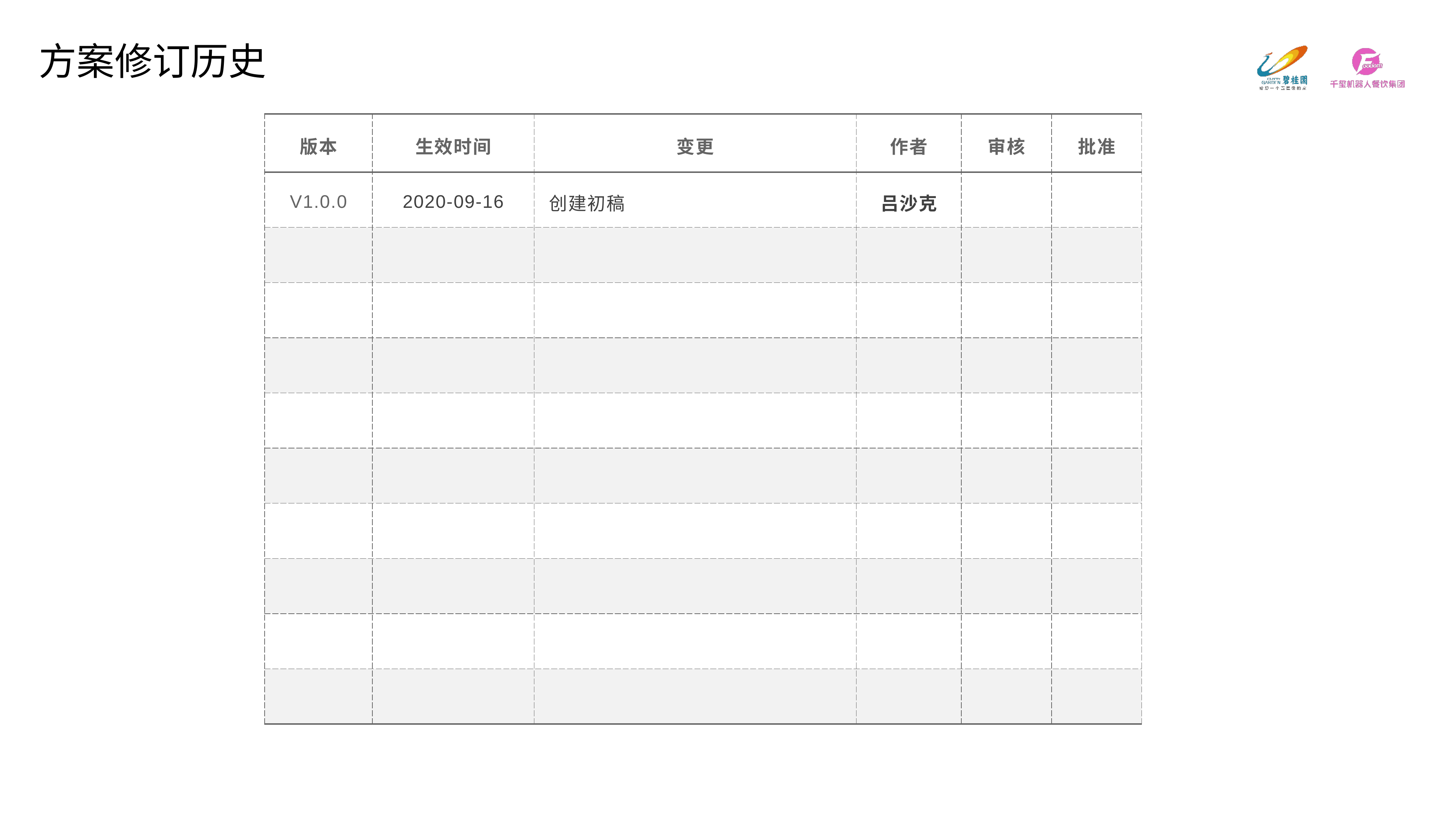

方案修订历史
| 版本 | 生效时间 | 变更 | 作者 | 审核 | 批准 |
| --- | --- | --- | --- | --- | --- |
| V1.0.0 | 2020-09-16 | 创建初稿 | 吕沙克 |  |  |
|  |  |  |  |  |  |
|  |  |  |  |  |  |
|  |  |  |  |  |  |
|  |  |  |  |  |  |
|  |  |  |  |  |  |
|  |  |  |  |  |  |
|  |  |  |  |  |  |
|  |  |  |  |  |  |
|  |  |  |  |  |  |